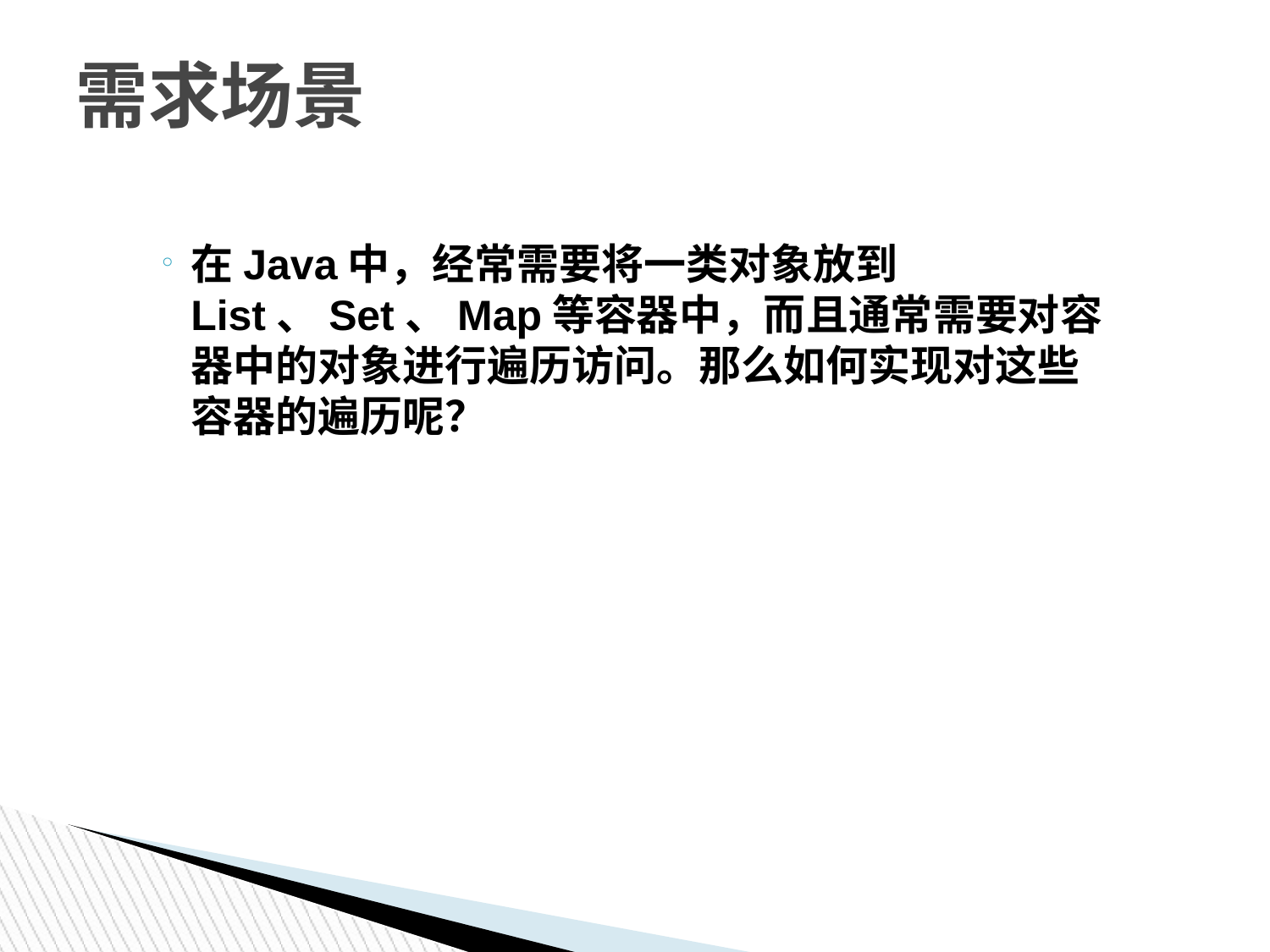

# 需求场景

在Java中，经常需要将一类对象放到List、Set、Map等容器中，而且通常需要对容器中的对象进行遍历访问。那么如何实现对这些容器的遍历呢？